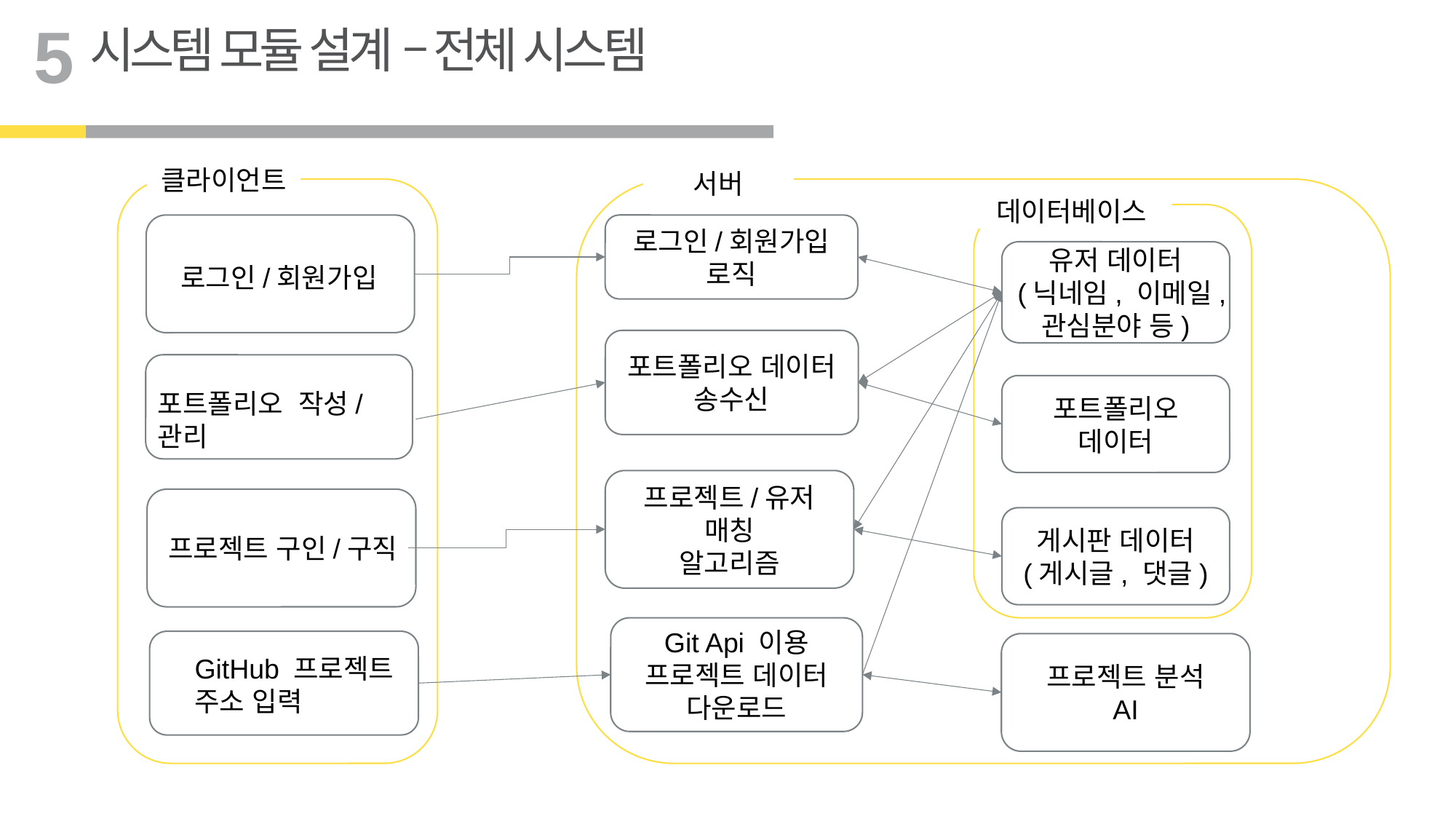

5
시스템 모듈 설계 – 전체 시스템

클라이언트
서버

데이터베이스

로그인/회원가입
로직
유저 데이터
(닉네임, 이메일,
관심분야 등)
로그인/회원가입
포트폴리오 데이터
송수신

포트폴리오
데이터
포트폴리오  작성/관리
프로젝트/유저 매칭
알고리즘

게시판 데이터
(게시글, 댓글)
프로젝트 구인/구직
Git Api 이용
프로젝트 데이터
다운로드

프로젝트 분석
AI
GitHub 프로젝트
주소 입력